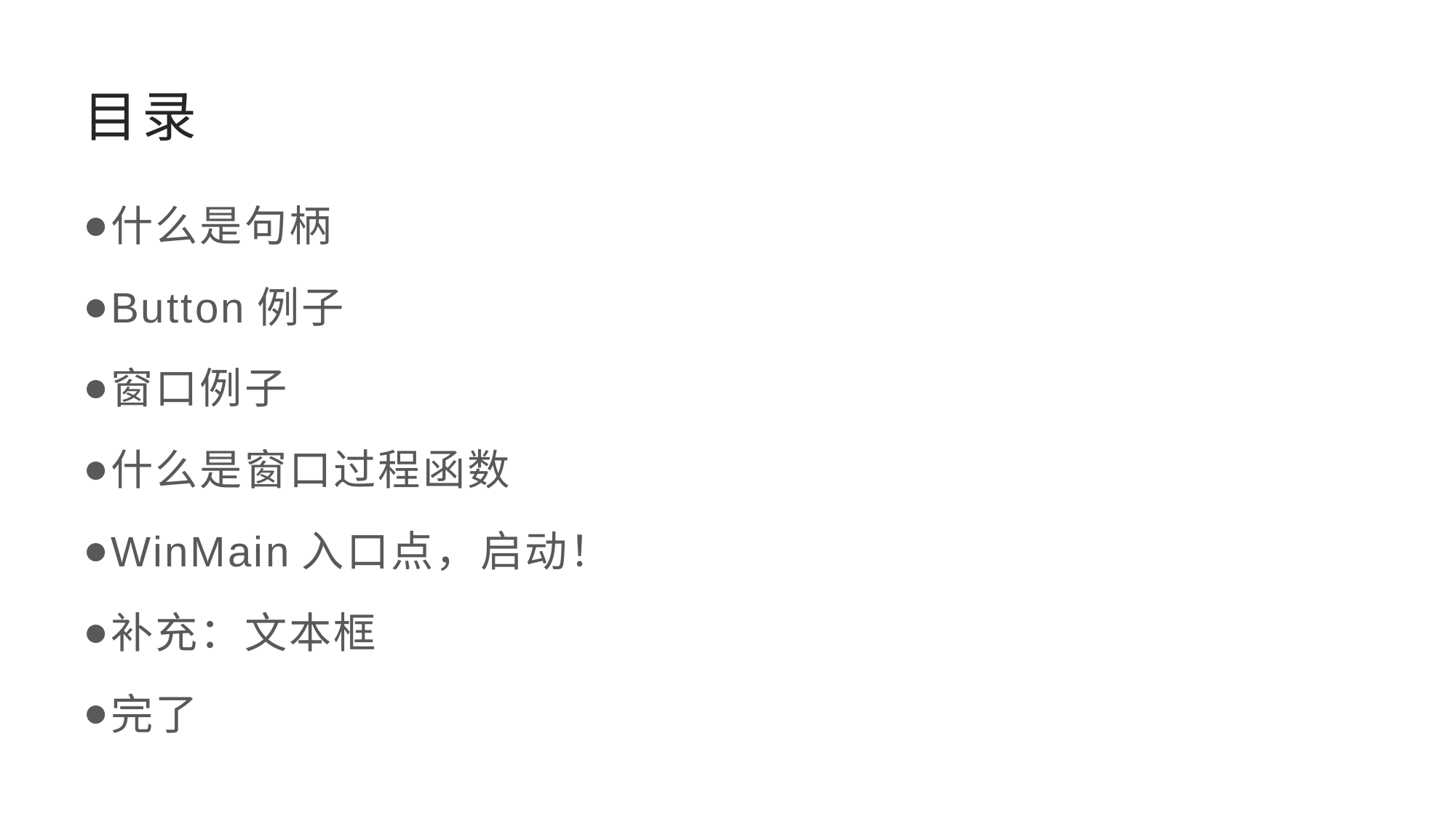

# 目录
什么是句柄
Button例子
窗口例子
什么是窗口过程函数
WinMain入口点，启动！
补充：文本框
完了